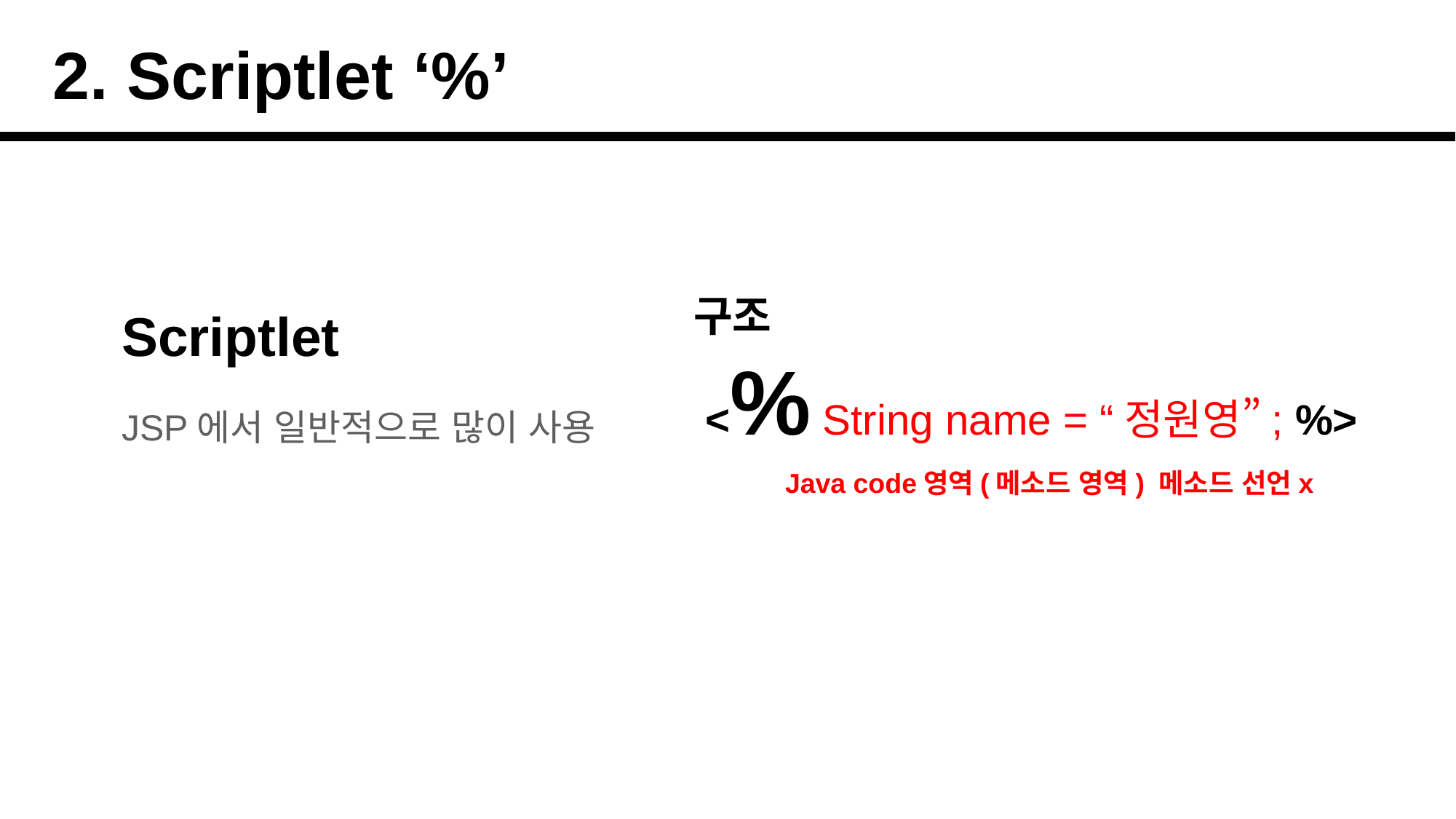

2. Scriptlet ‘%’

구조
 <% String name = “정원영”; %>
            Java code영역(메소드 영역) 메소드 선언x

Scriptlet
JSP에서 일반적으로 많이 사용